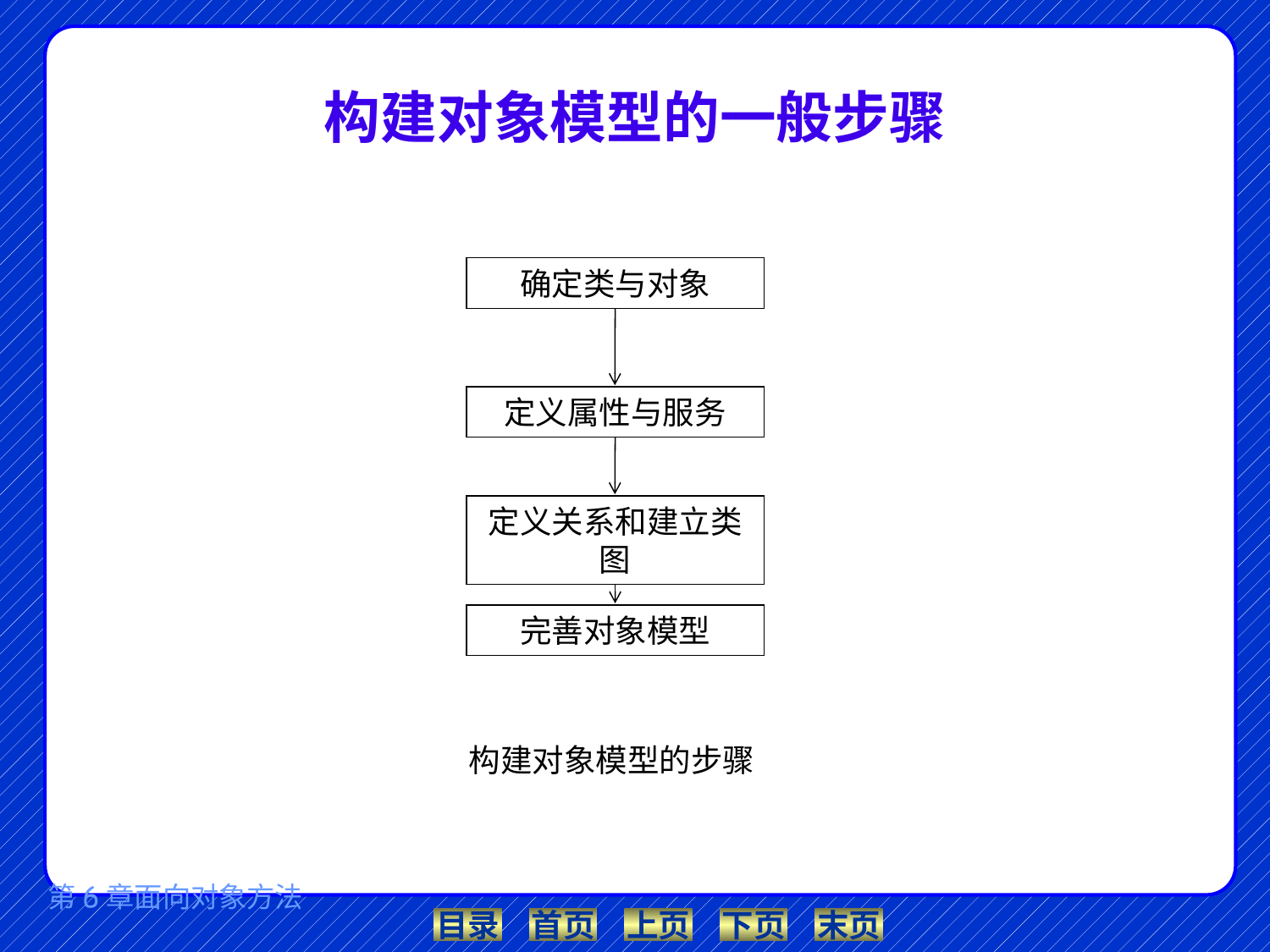

# 构建对象模型的一般步骤
确定类与对象
定义属性与服务
定义关系和建立类图
完善对象模型
构建对象模型的步骤
第6章面向对象方法